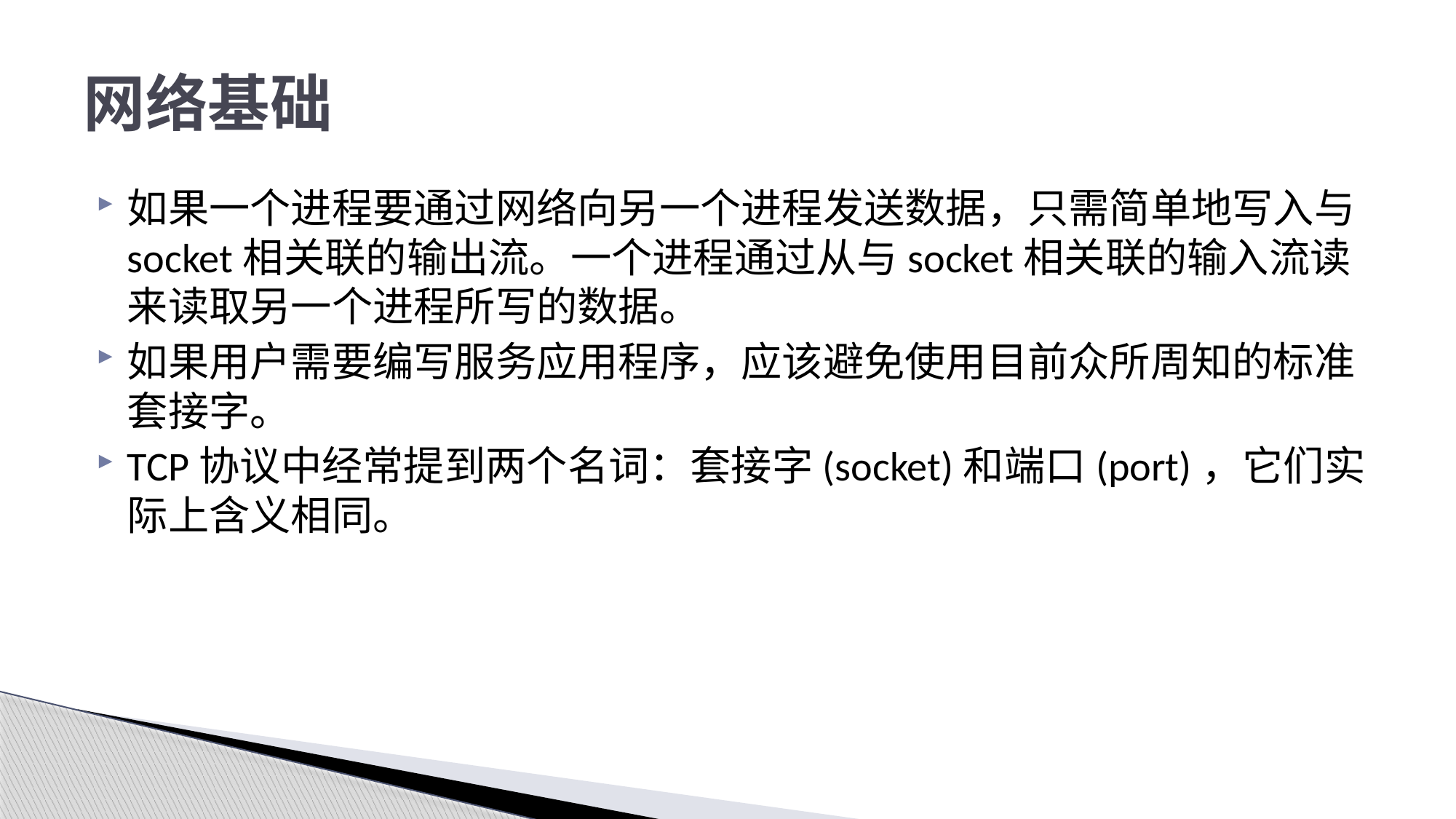

# 网络基础
如果一个进程要通过网络向另一个进程发送数据，只需简单地写入与socket相关联的输出流。一个进程通过从与socket相关联的输入流读来读取另一个进程所写的数据。
如果用户需要编写服务应用程序，应该避免使用目前众所周知的标准套接字。
TCP协议中经常提到两个名词：套接字(socket)和端口(port)，它们实际上含义相同。